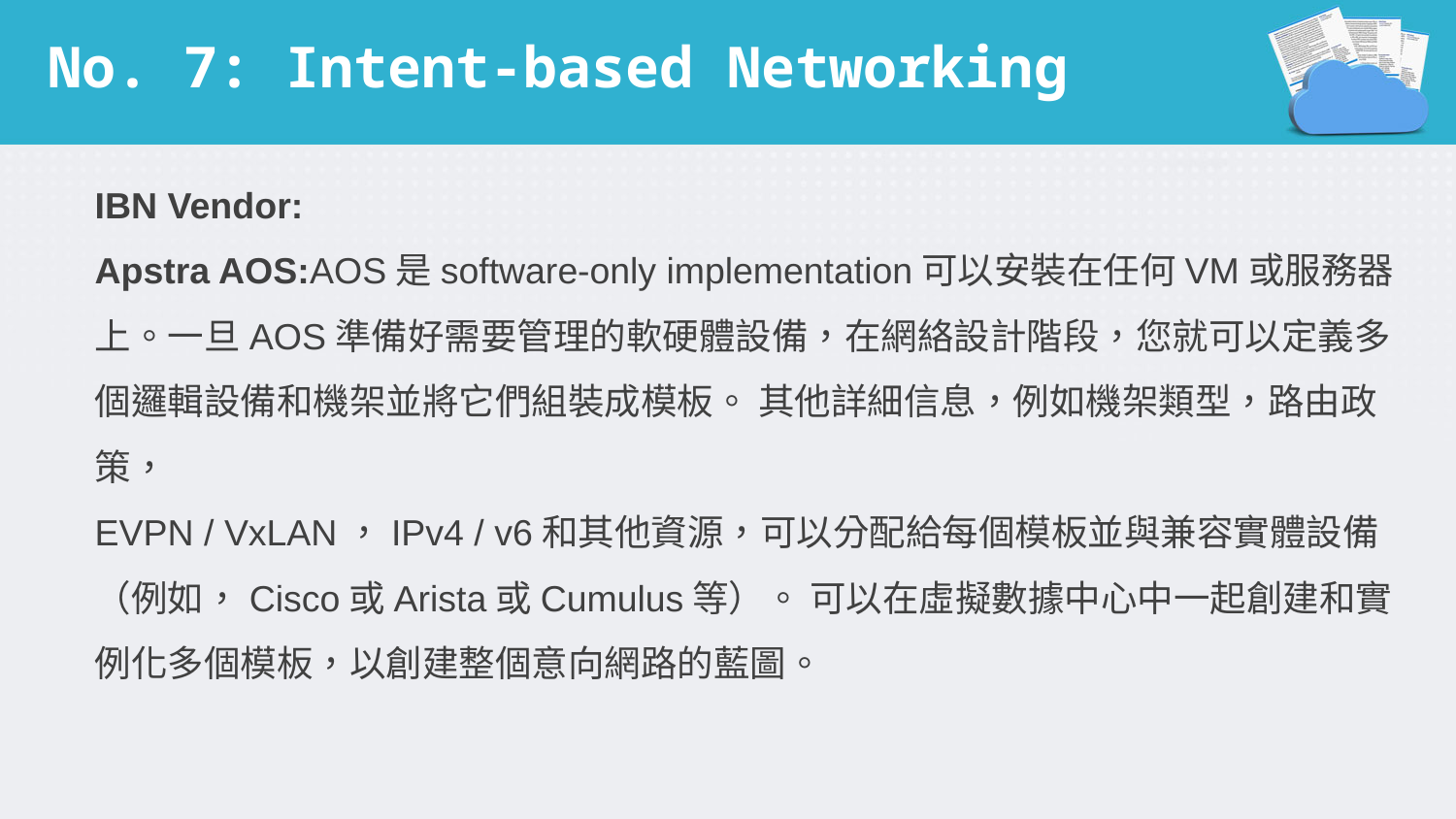

# No. 7: Intent-based Networking
IBN Vendor:
Apstra AOS:AOS是software-only implementation可以安裝在任何VM或服務器上。一旦AOS準備好需要管理的軟硬體設備，在網絡設計階段，您就可以定義多個邏輯設備和機架並將它們組裝成模板。 其他詳細信息，例如機架類型，路由政策，
EVPN / VxLAN，IPv4 / v6和其他資源，可以分配給每個模板並與兼容實體設備
（例如，Cisco或Arista或Cumulus等）。 可以在虛擬數據中心中一起創建和實例化多個模板，以創建整個意向網路的藍圖。
■

■

■

從操作和安全角度識別異常。

競爭差異/破壞。他們通過對市場的快速響應來做到這一點

和基於機器的班次分析得出的最終用戶需求。